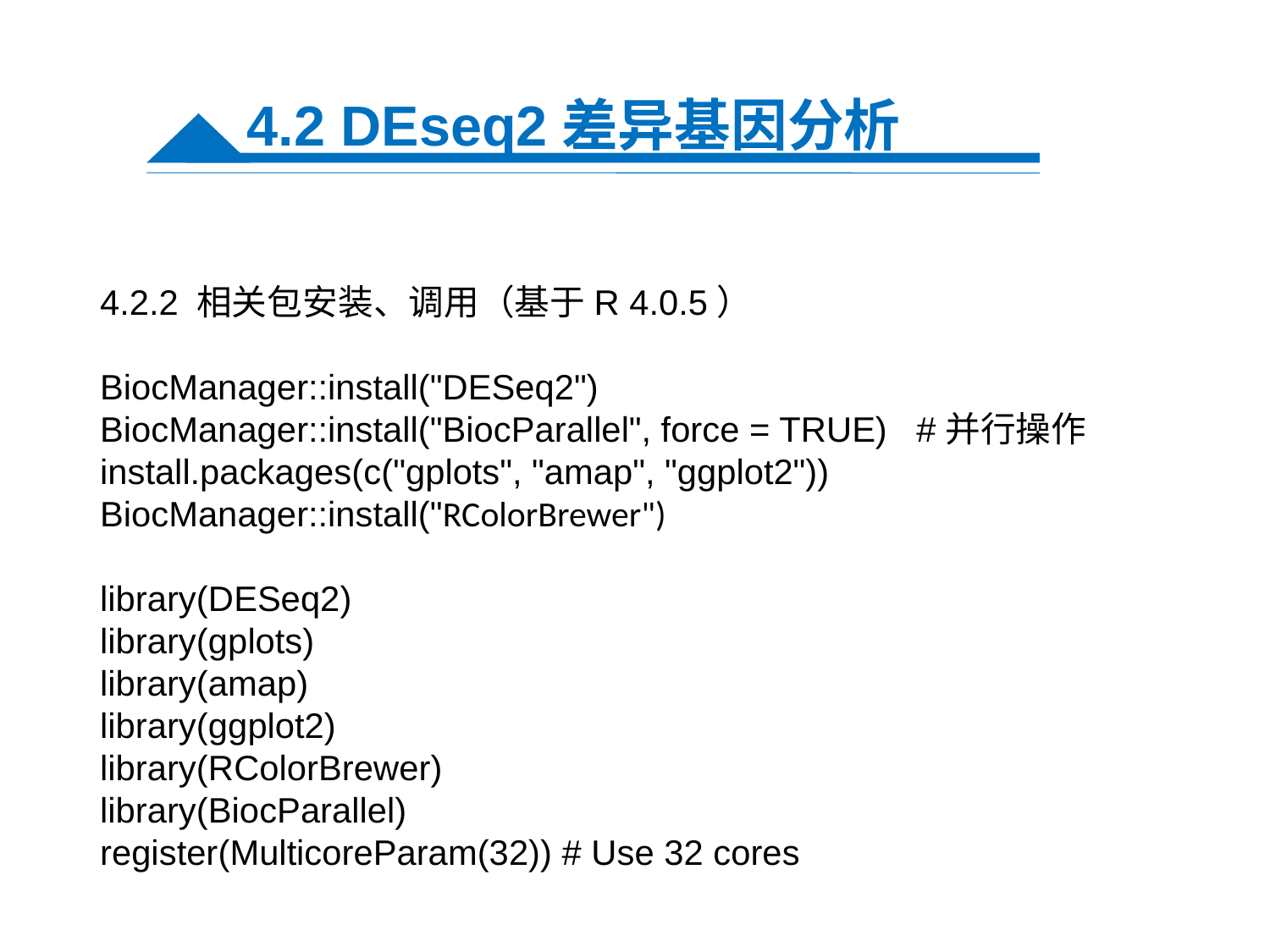

4.2 DEseq2差异基因分析

4.2.2 相关包安装、调用（基于R 4.0.5）

BiocManager::install("DESeq2")
BiocManager::install("BiocParallel", force = TRUE)   #并行操作
install.packages(c("gplots", "amap", "ggplot2"))
BiocManager::install("RColorBrewer")

library(DESeq2)
library(gplots)
library(amap)
library(ggplot2)
library(RColorBrewer)
library(BiocParallel)
register(MulticoreParam(32)) # Use 32 cores